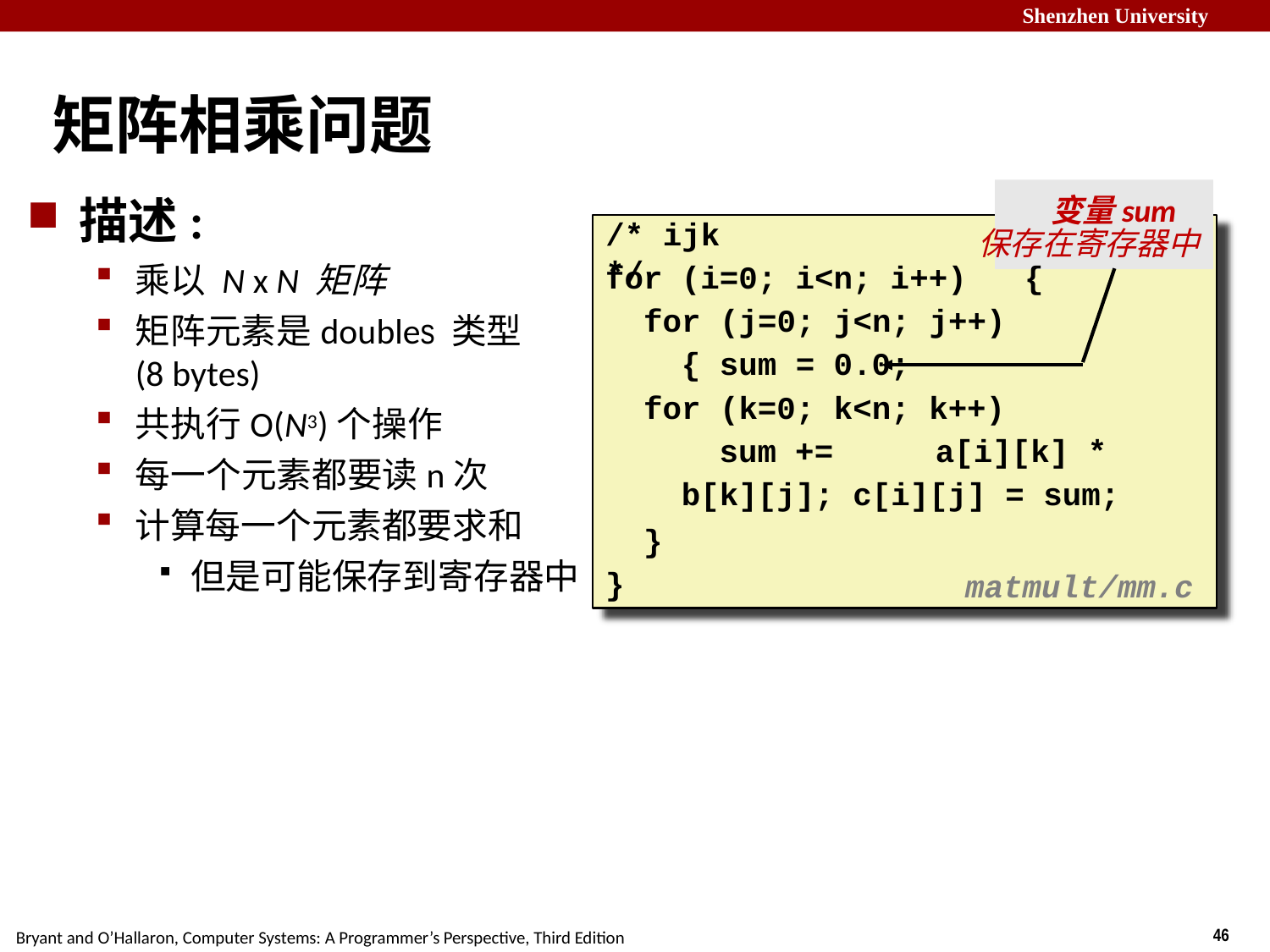

# 矩阵相乘问题

描述:
乘以 N x N 矩阵
矩阵元素是doubles 类型(8 bytes)
共执行O(N3)个操作
每一个元素都要读n次
计算每一个元素都要求和
但是可能保存到寄存器中
变量sum
保存在寄存器中
for (i=0; i<n; i++)	{
for (j=0; j<n; j++) { sum = 0.0;
for (k=0; k<n; k++)
sum +=	a[i][k] * b[k][j]; c[i][j] = sum;

matmult/mm.c

/* ijk	*/

}
}